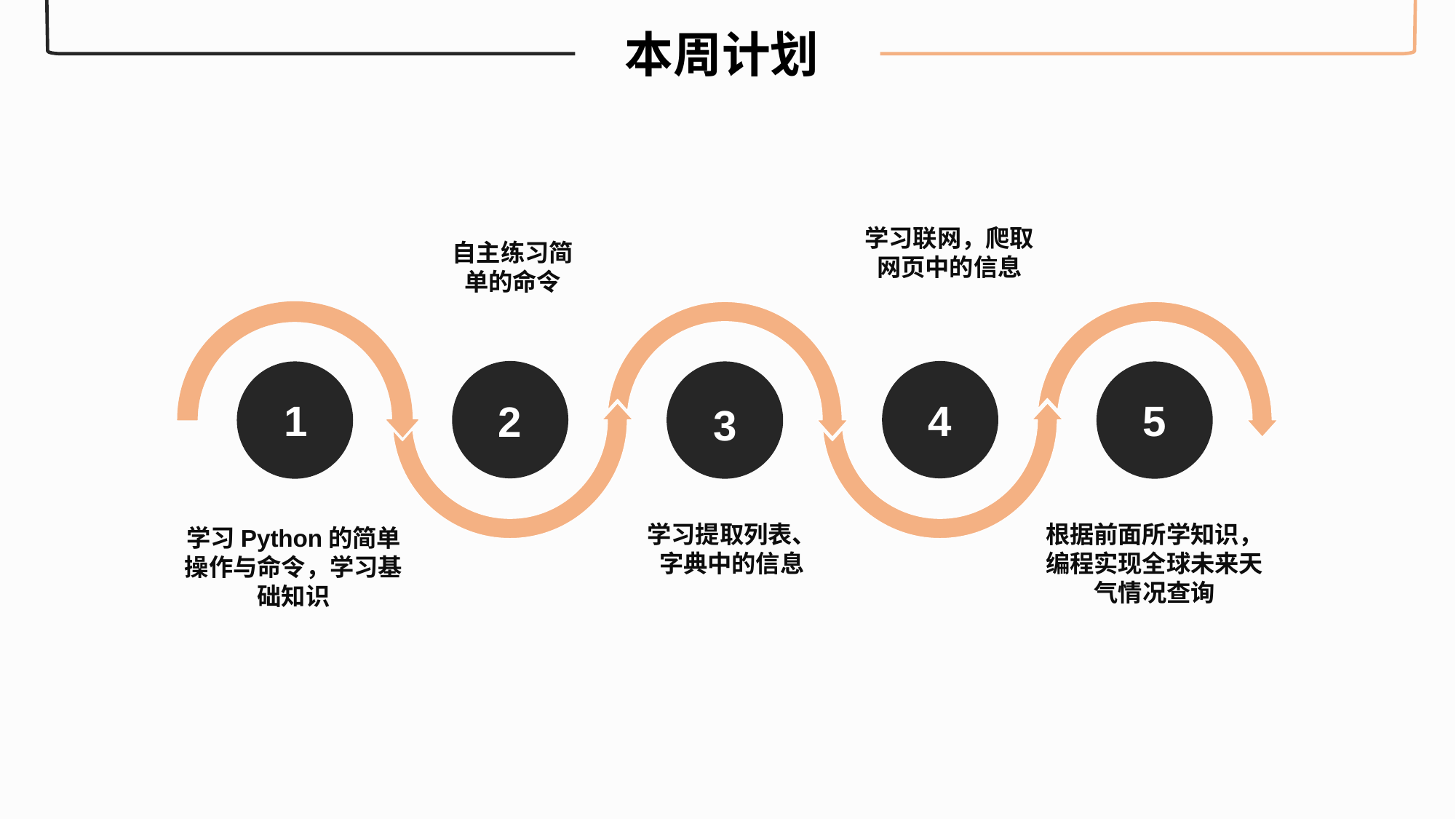

本周计划
学习联网，爬取
网页中的信息
自主练习简
单的命令

4
5
1
2
3

学习提取列表、
字典中的信息
根据前面所学知识，
编程实现全球未来天
气情况查询
学习Python的简单
操作与命令，学习基
础知识